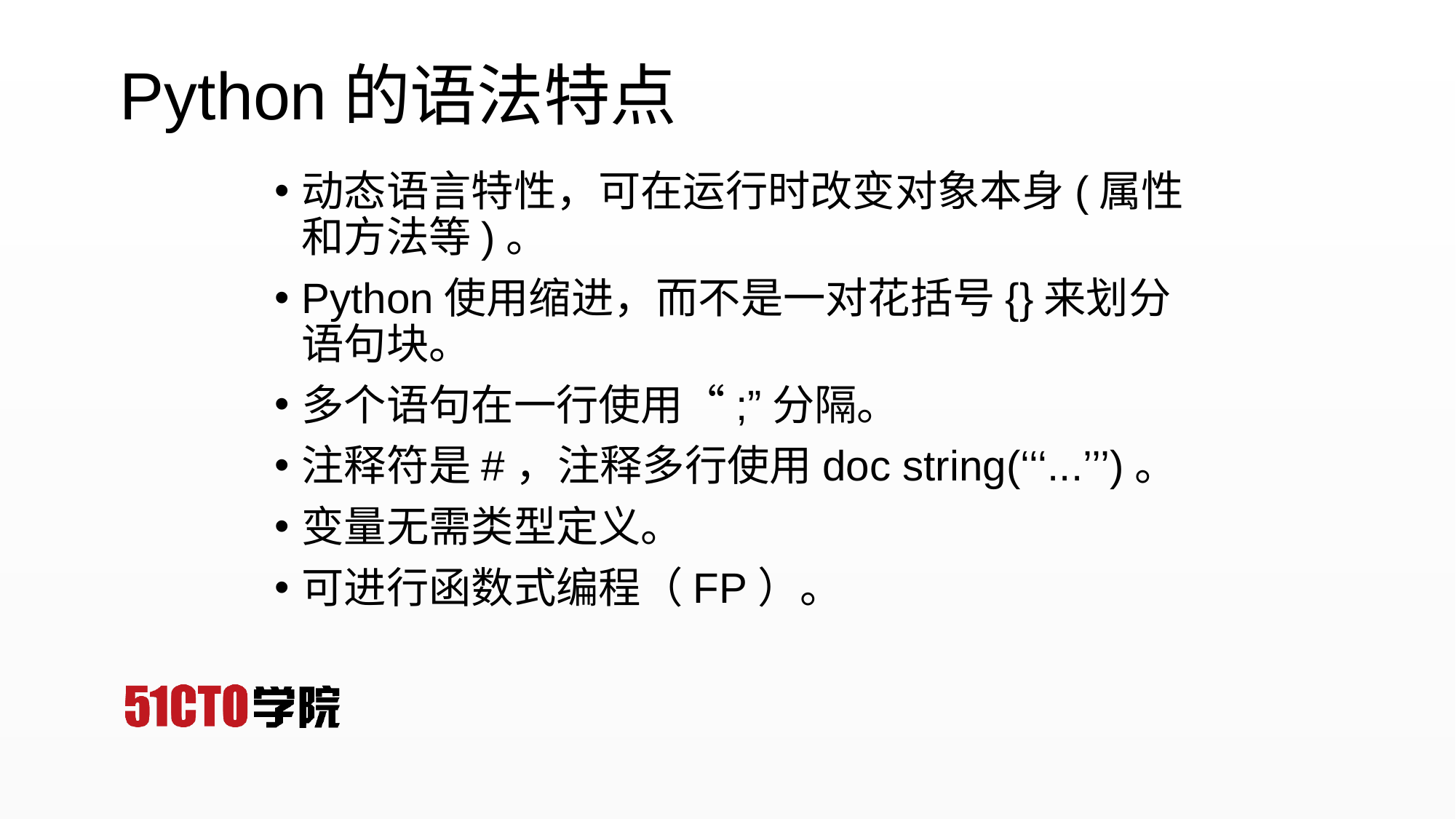

# Python的语法特点
动态语言特性，可在运行时改变对象本身(属性和方法等)。
Python使用缩进，而不是一对花括号{}来划分语句块。
多个语句在一行使用“;”分隔。
注释符是#，注释多行使用doc string(‘‘‘...’’’)。
变量无需类型定义。
可进行函数式编程（FP）。